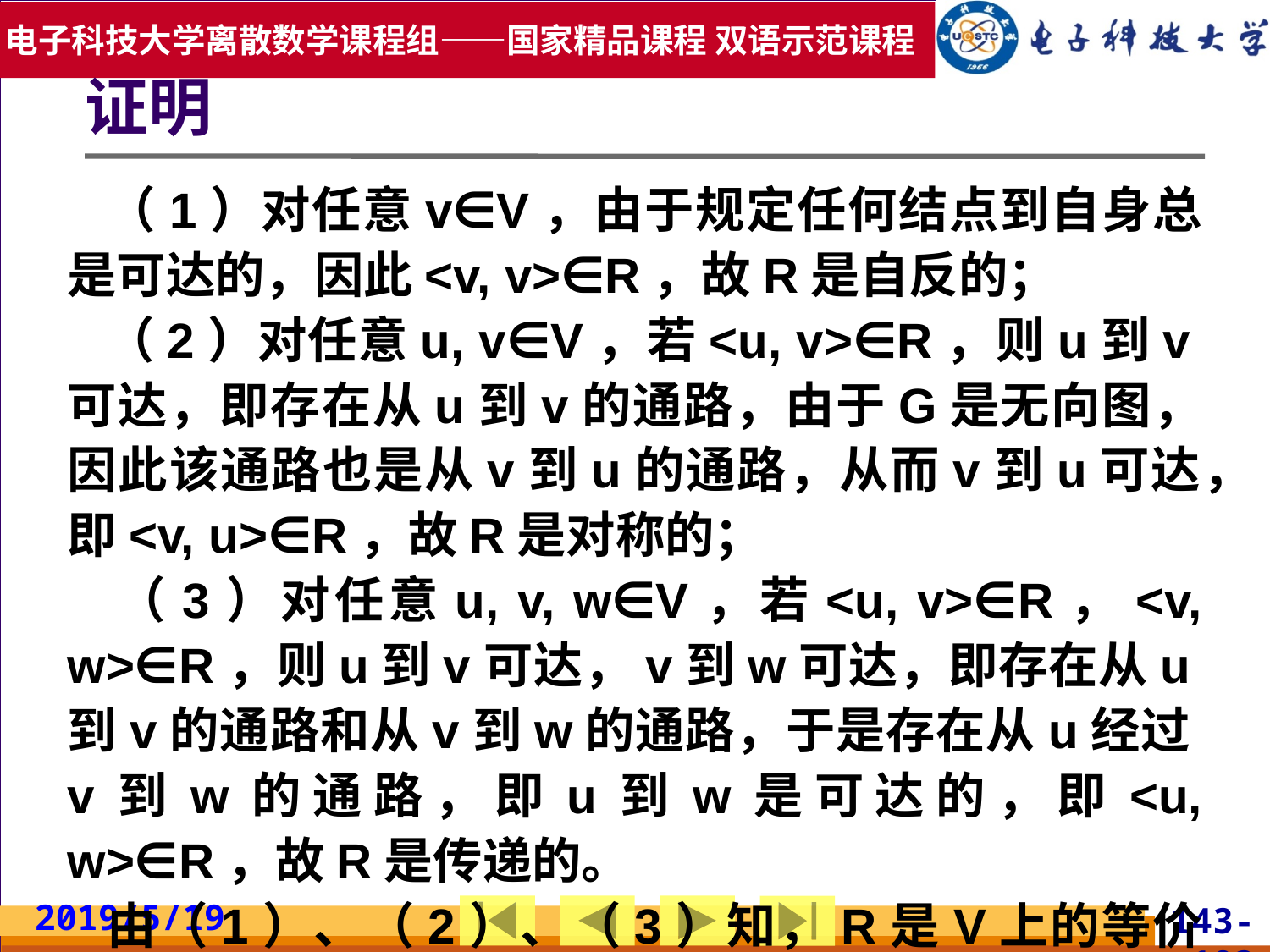

证明
  （1）对任意v∈V，由于规定任何结点到自身总是可达的，因此<v, v>∈R，故R是自反的；
  （2）对任意u, v∈V，若<u, v>∈R，则u到v可达，即存在从u到v的通路，由于G是无向图，因此该通路也是从v到u的通路，从而v到u可达，即<v, u>∈R，故R是对称的；
  （3）对任意u, v, w∈V，若<u, v>∈R，<v, w>∈R，则u到v可达，v到w可达，即存在从u到v的通路和从v到w的通路，于是存在从u经过v到w的通路，即u到w是可达的，即<u, w>∈R，故R是传递的。
  由（1）、（2）、（3）知，R是V上的等价关系。
2019/5/19